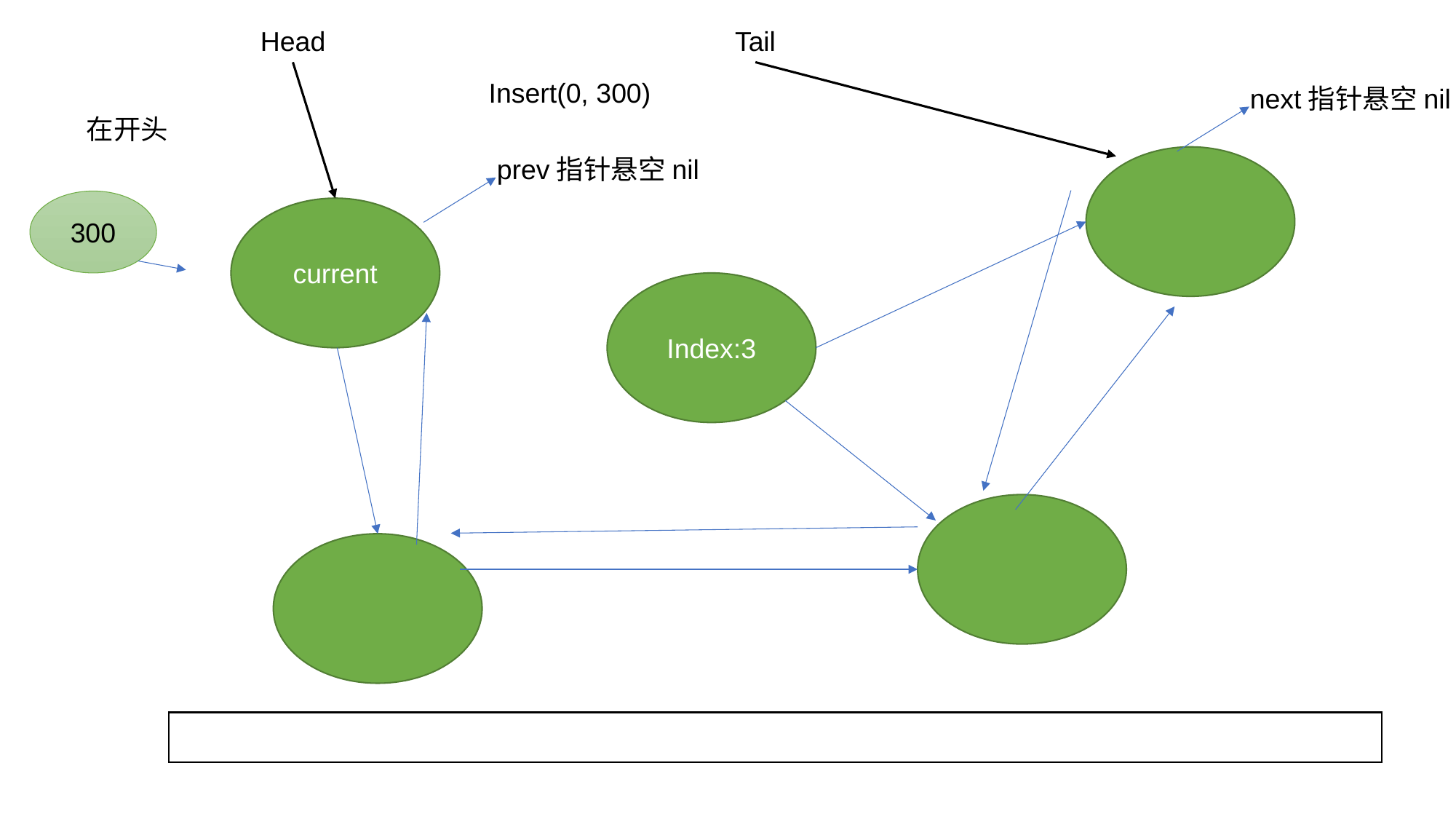

Head
Tail
Insert(0, 300)
next指针悬空nil
在开头
prev指针悬空nil

300
current
Index:3